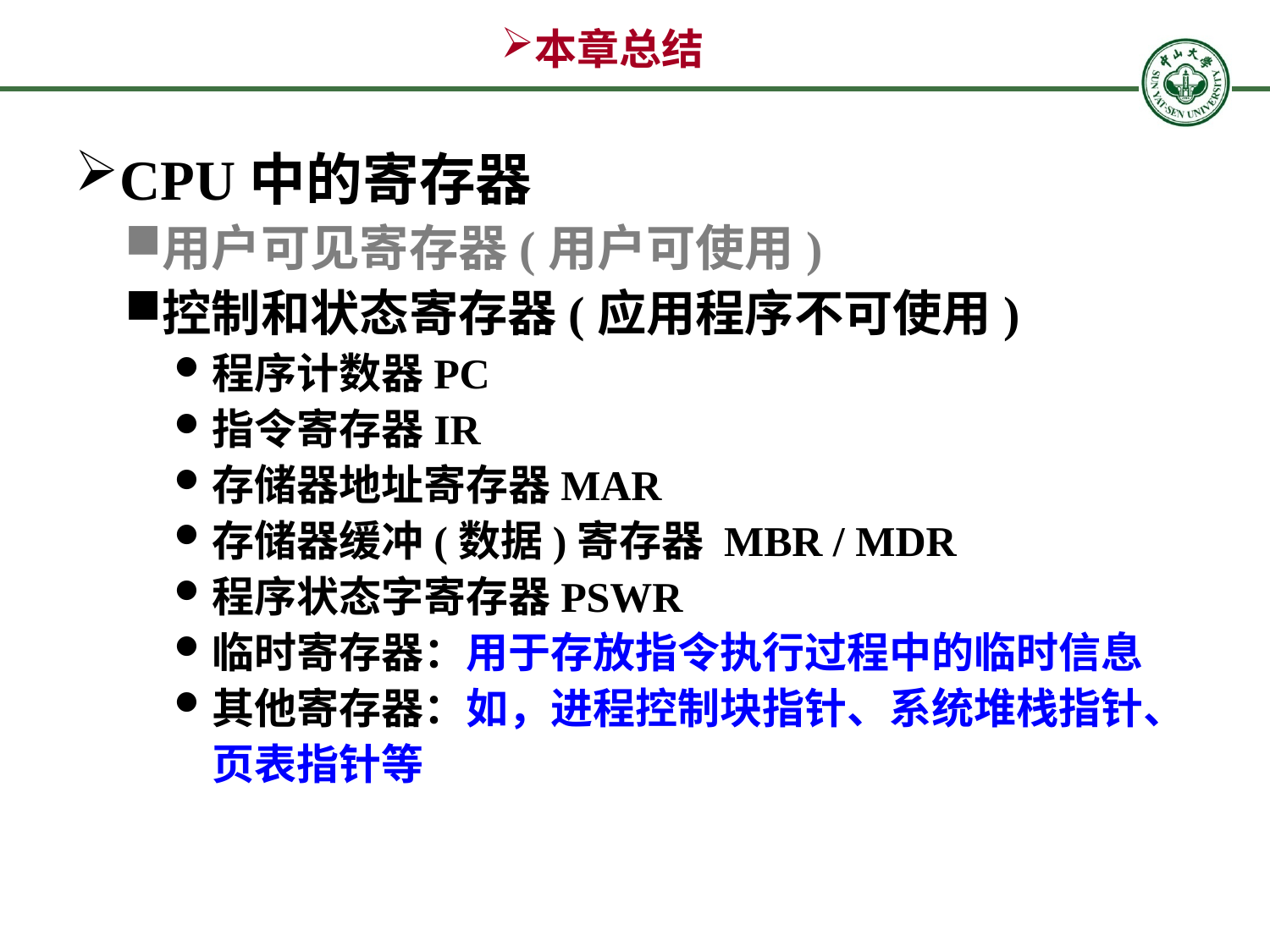

# 本章总结
CPU中的寄存器
用户可见寄存器(用户可使用)
控制和状态寄存器(应用程序不可使用)
程序计数器PC
指令寄存器IR
存储器地址寄存器MAR
存储器缓冲(数据)寄存器 MBR / MDR
程序状态字寄存器PSWR
临时寄存器：用于存放指令执行过程中的临时信息
其他寄存器：如，进程控制块指针、系统堆栈指针、页表指针等